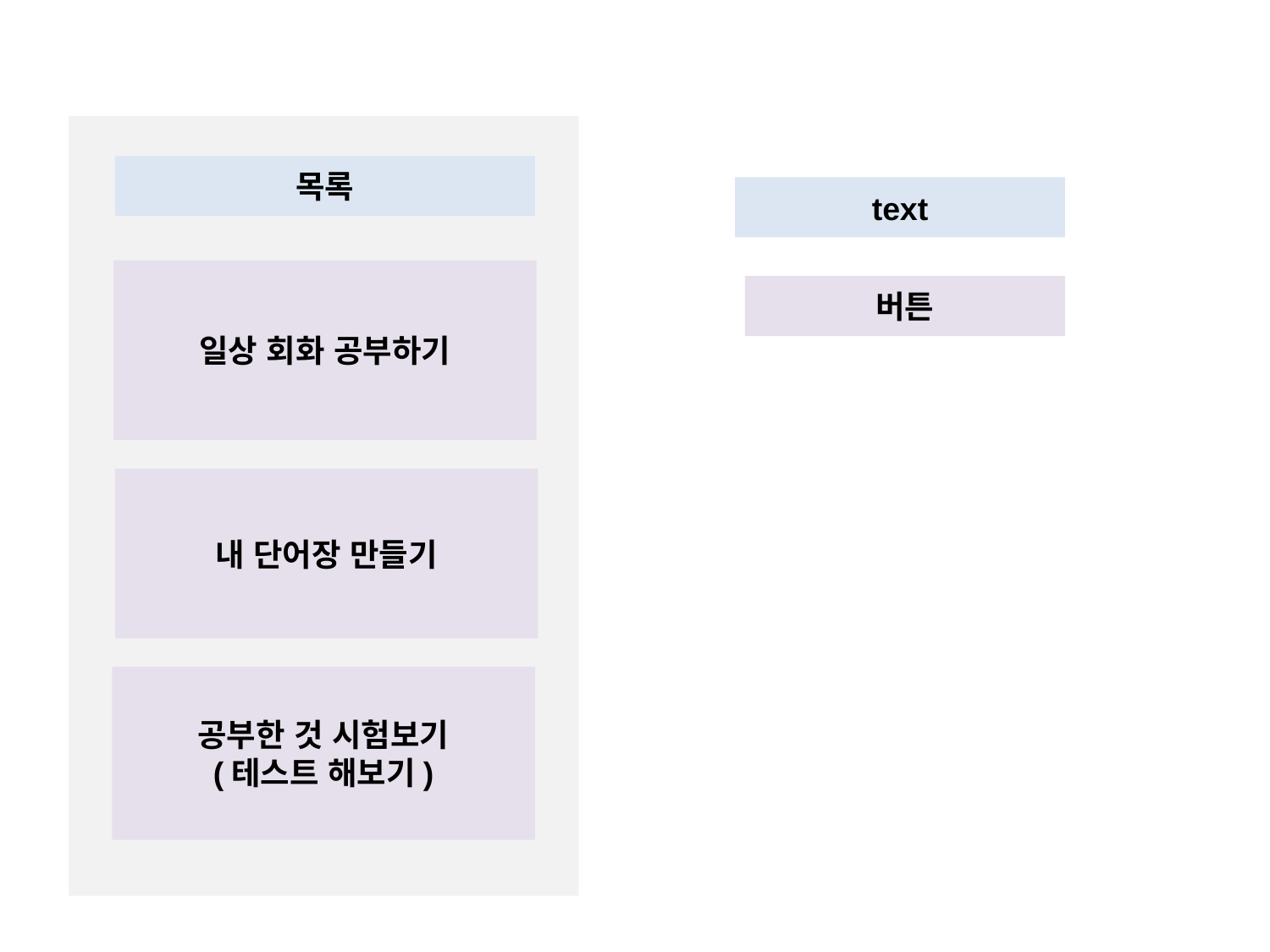

목록
text
일상 회화 공부하기
버튼
내 단어장 만들기
공부한 것 시험보기
(테스트 해보기)